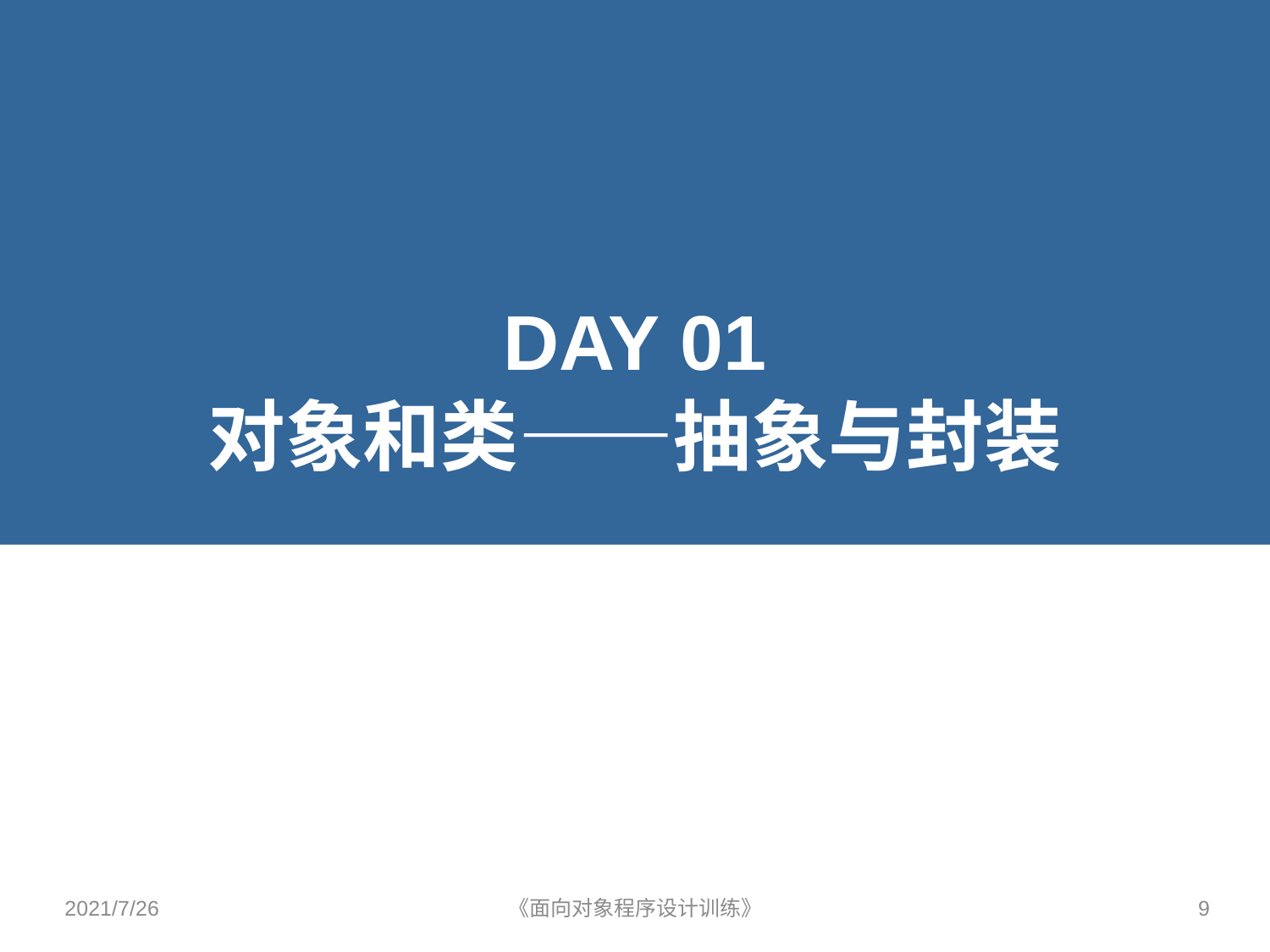

# DAY 01 对象和类——抽象与封装

2021/7/26
《面向对象程序设计训练》
9